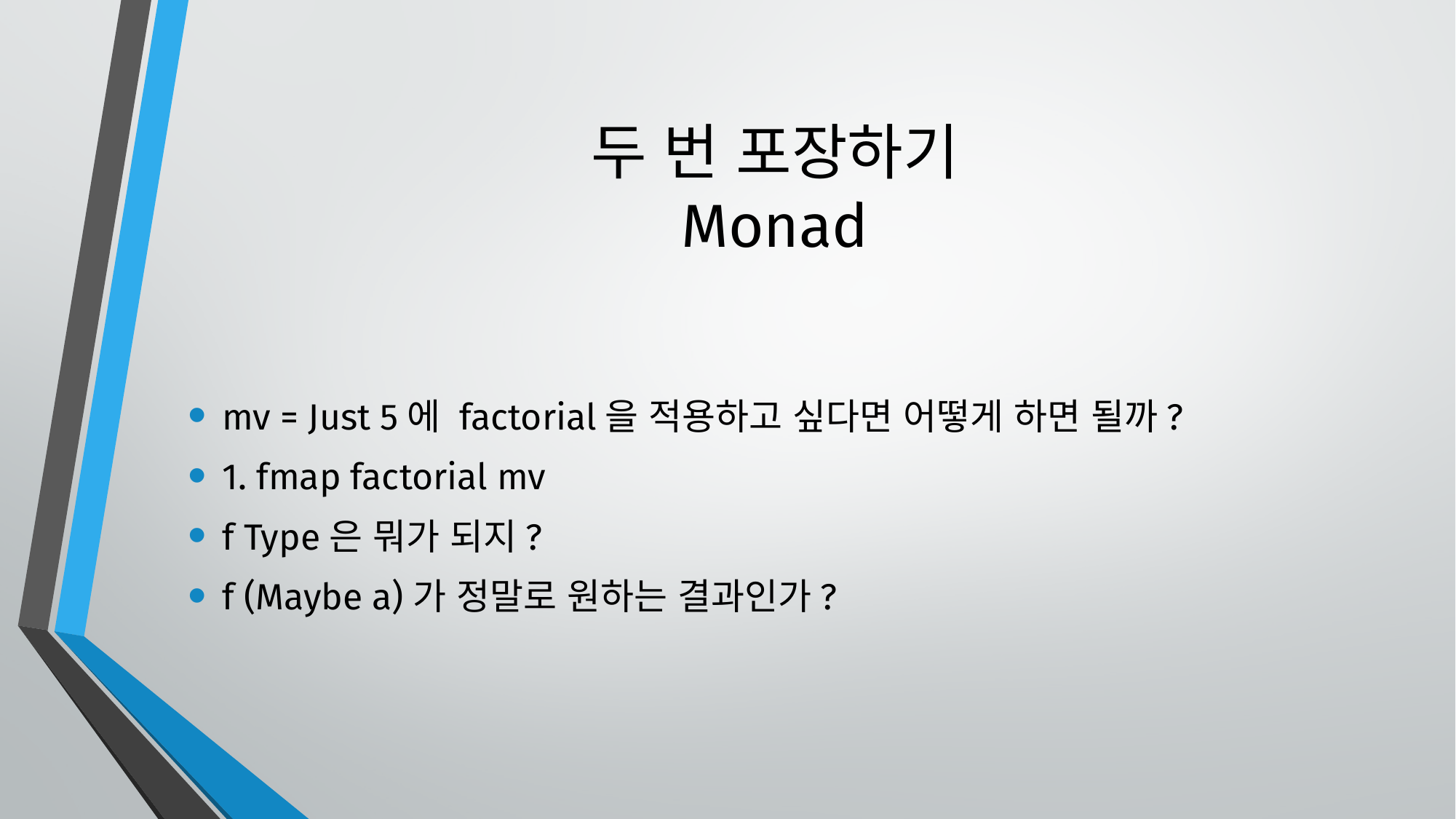

# 두 번 포장하기 Monad
mv = Just 5에 factorial을 적용하고 싶다면 어떻게 하면 될까?
1. fmap factorial mv
f Type은 뭐가 되지?
f (Maybe a)가 정말로 원하는 결과인가?